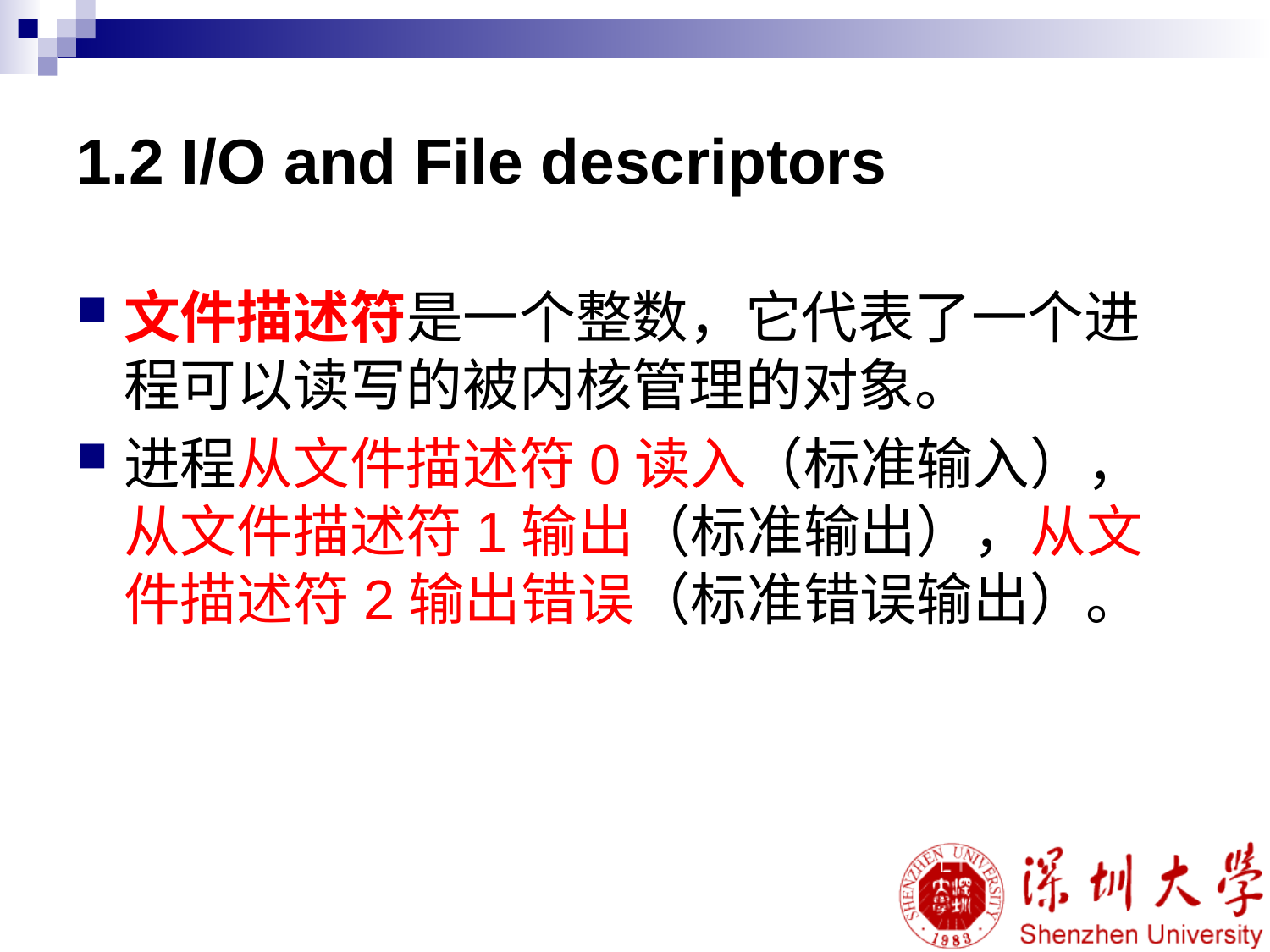

# 1.2 I/O and File descriptors
文件描述符是一个整数，它代表了一个进程可以读写的被内核管理的对象。
进程从文件描述符0读入（标准输入），从文件描述符1输出（标准输出），从文件描述符2输出错误（标准错误输出）。